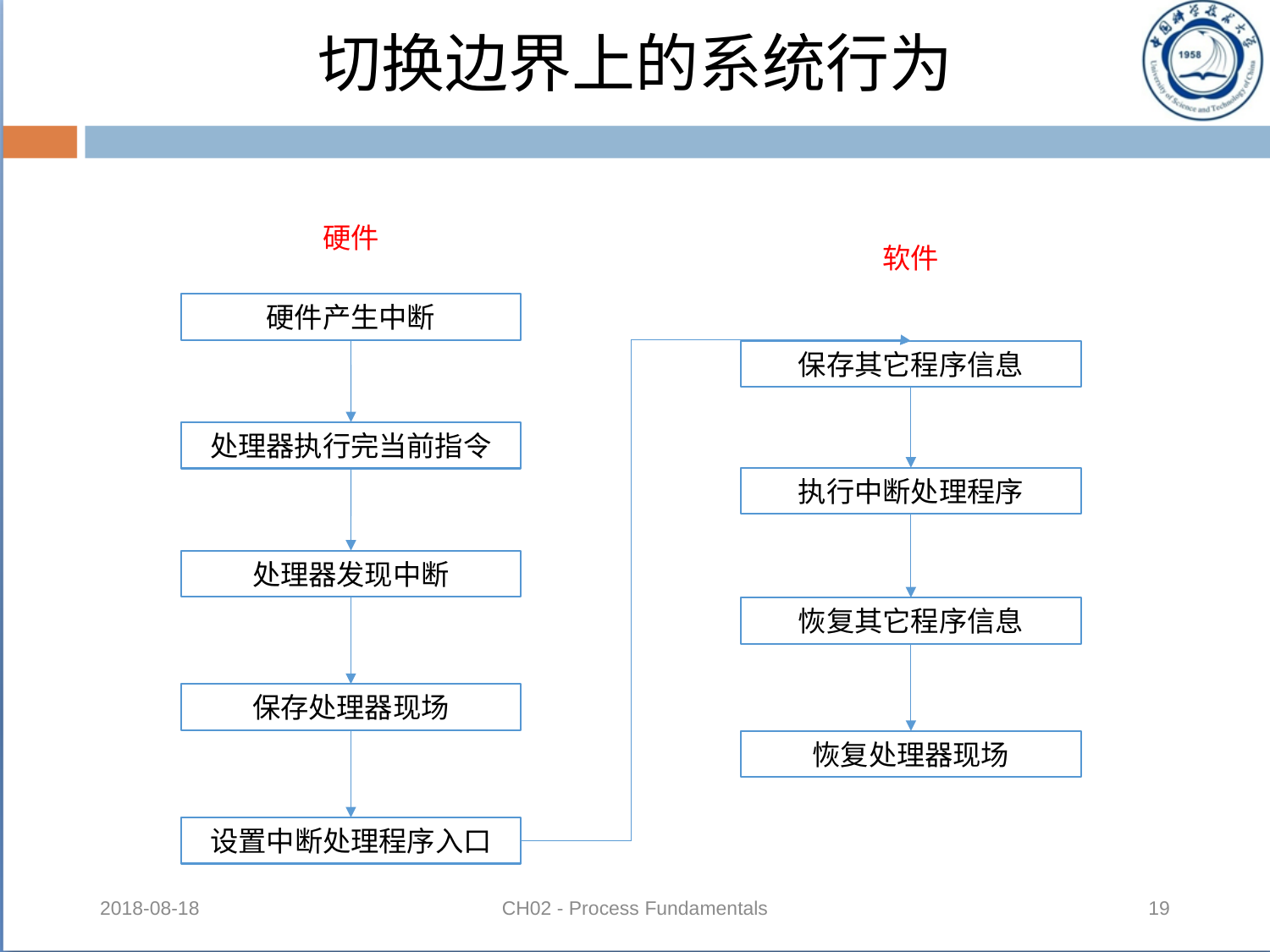

# 切换边界上的系统行为
硬件
软件
硬件产生中断
保存其它程序信息
处理器执行完当前指令
执行中断处理程序
处理器发现中断
恢复其它程序信息
保存处理器现场
恢复处理器现场
设置中断处理程序入口
2018-08-18
CH02 - Process Fundamentals
19